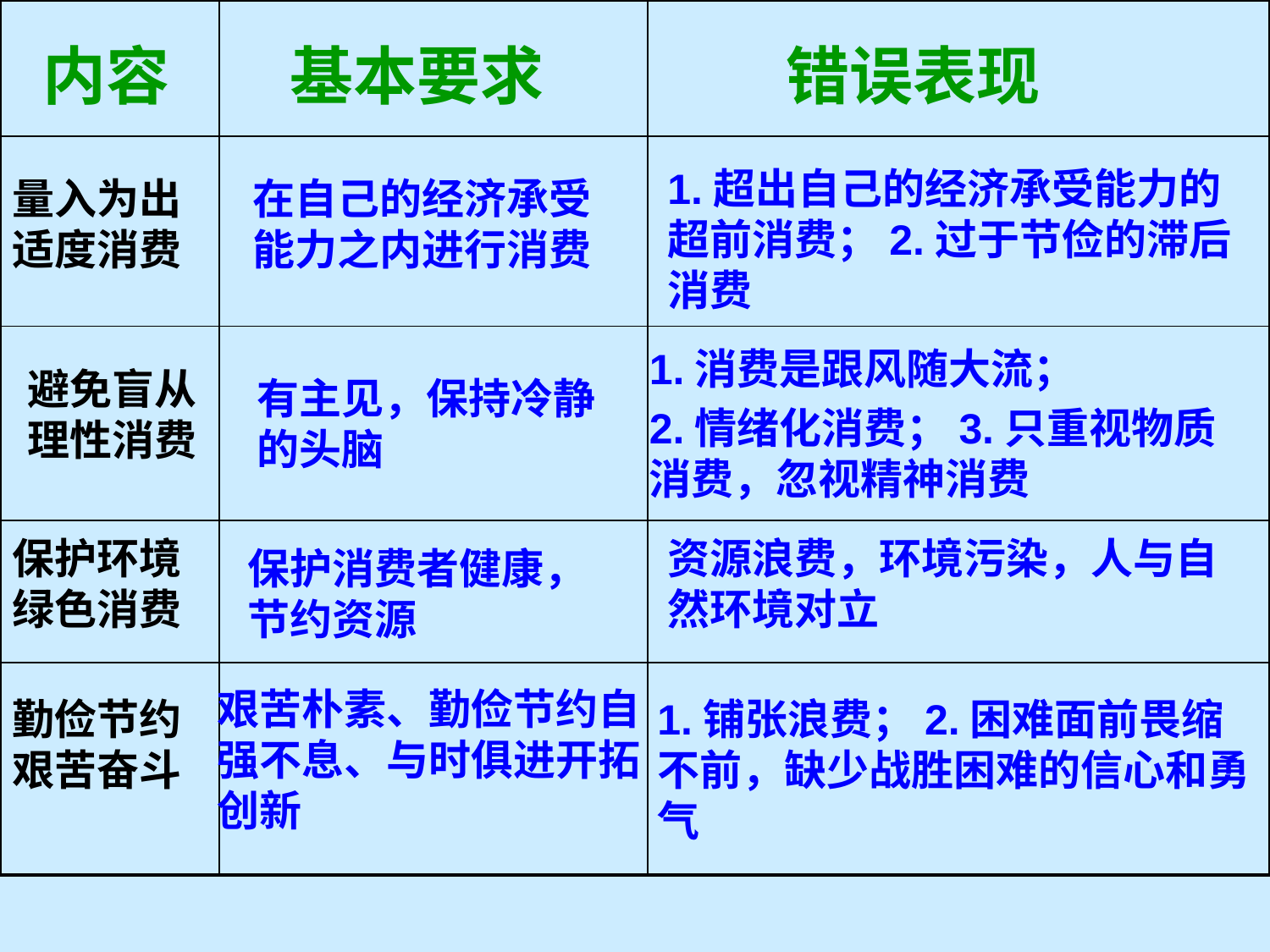

|  |  |  |
| --- | --- | --- |
|  |  |  |
|  |  |  |
|  |  |  |
|  |  |  |
内容

基本要求

错误表现

1.超出自己的经济承受能力的超前消费；2.过于节俭的滞后消费

量入为出
适度消费
在自己的经济承受能力之内进行消费

1.消费是跟风随大流；
2.情绪化消费；3.只重视物质消费，忽视精神消费

避免盲从
理性消费

有主见，保持冷静的头脑

保护环境
绿色消费

资源浪费，环境污染，人与自然环境对立

保护消费者健康，节约资源

艰苦朴素、勤俭节约自强不息、与时俱进开拓创新
勤俭节约
艰苦奋斗

1.铺张浪费；2.困难面前畏缩不前，缺少战胜困难的信心和勇气